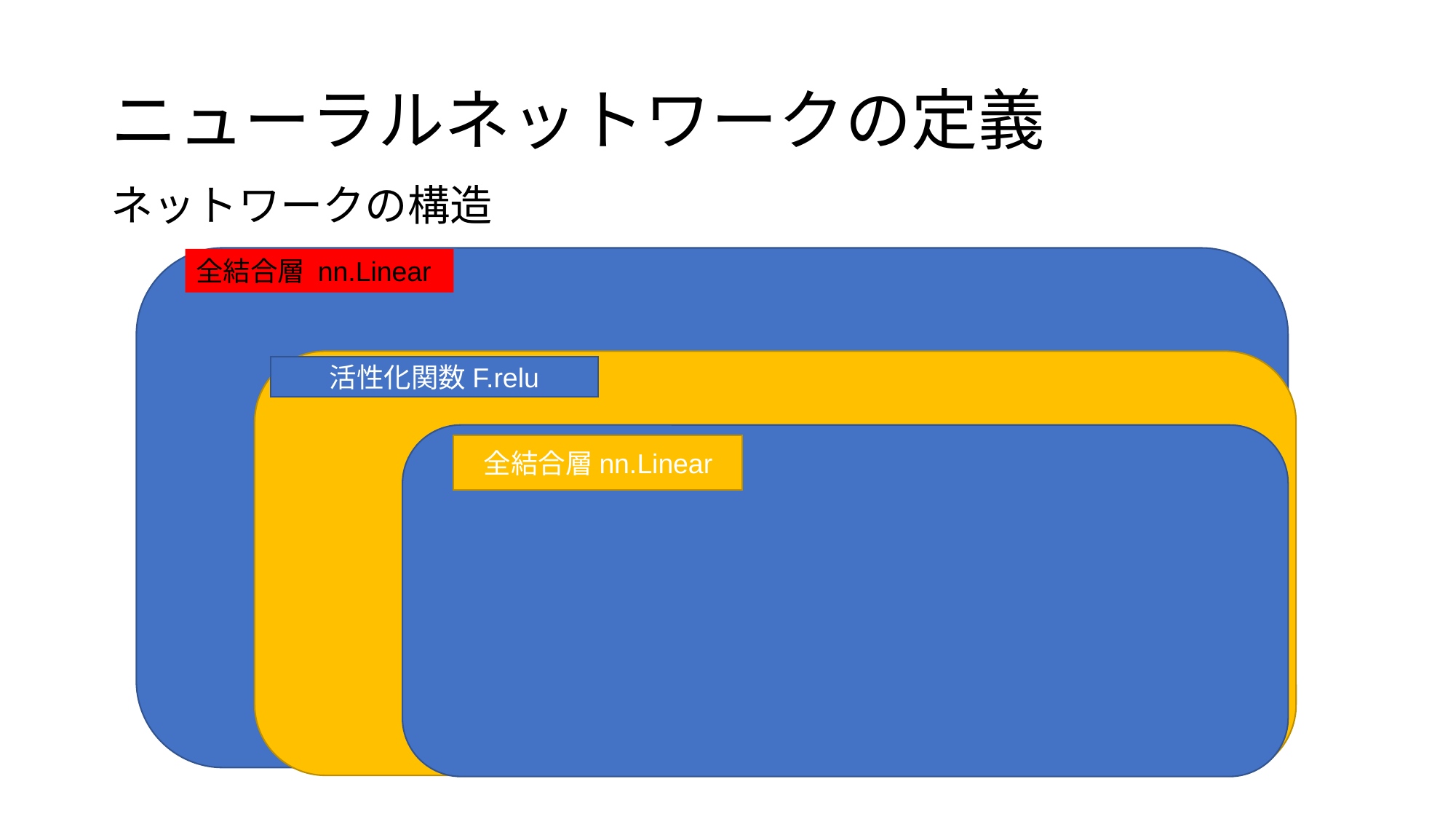

# ニューラルネットワークの定義
ネットワークの構造

全結合層 nn.Linear

活性化関数F.relu

全結合層nn.Linear